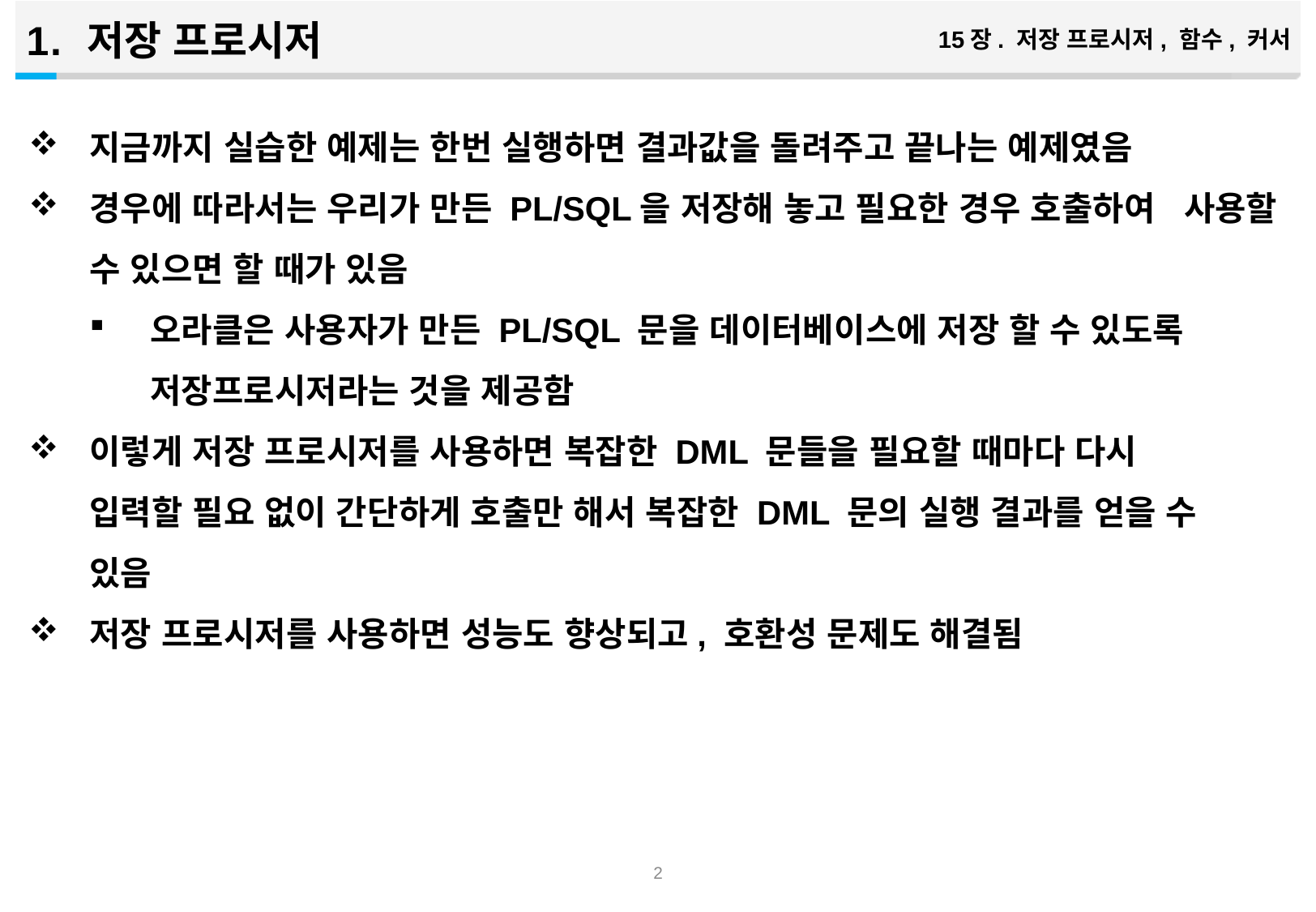

저장 프로시저
15장. 저장 프로시저, 함수, 커서
지금까지 실습한 예제는 한번 실행하면 결과값을 돌려주고 끝나는 예제였음
경우에 따라서는 우리가 만든 PL/SQL을 저장해 놓고 필요한 경우 호출하여   사용할 수 있으면 할 때가 있음
오라클은 사용자가 만든 PL/SQL 문을 데이터베이스에 저장 할 수 있도록 저장프로시저라는 것을 제공함
이렇게 저장 프로시저를 사용하면 복잡한 DML 문들을 필요할 때마다 다시       입력할 필요 없이 간단하게 호출만 해서 복잡한 DML 문의 실행 결과를 얻을 수      있음
저장 프로시저를 사용하면 성능도 향상되고, 호환성 문제도 해결됨
2